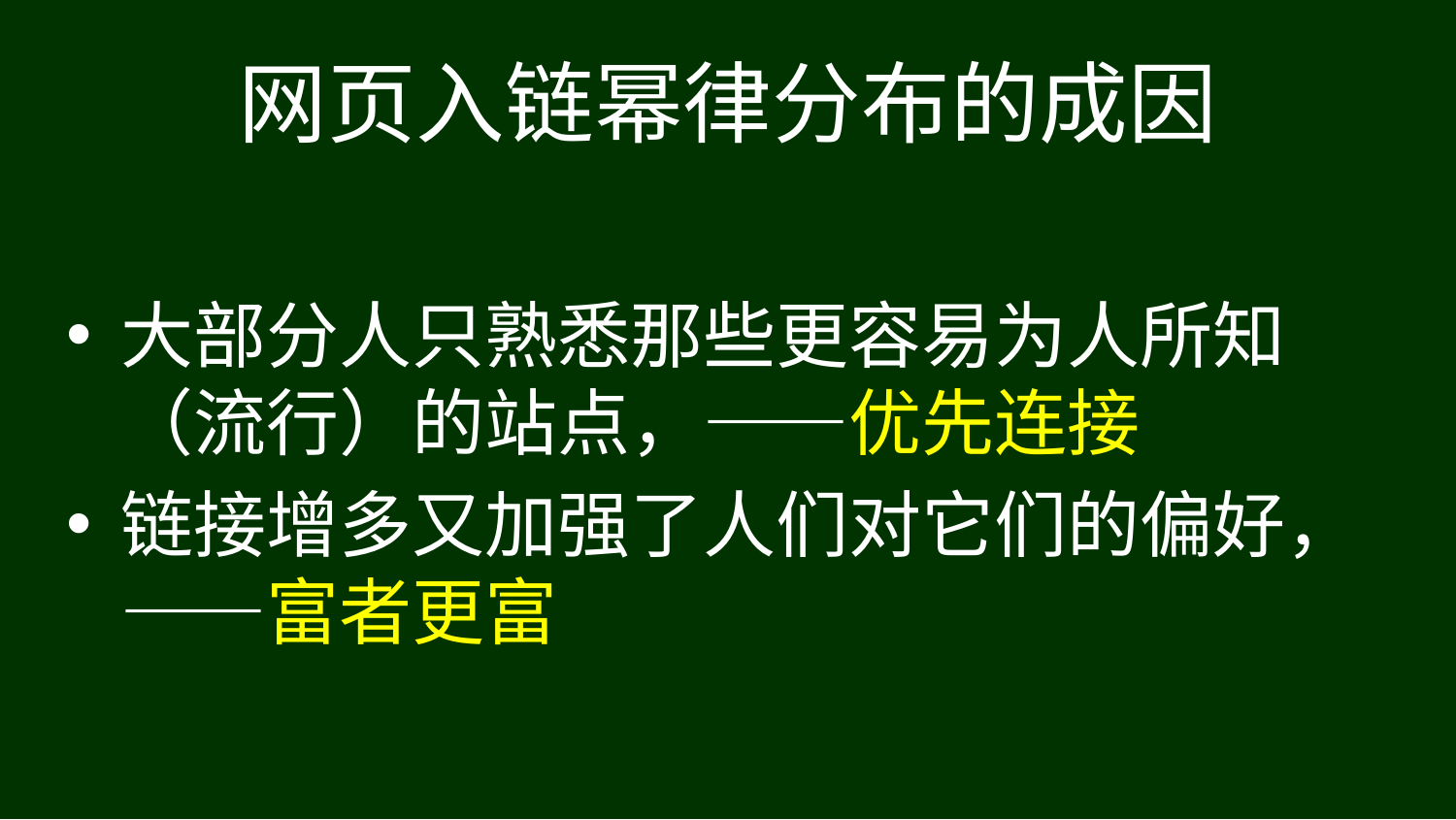

网页入链幂律分布的成因
大部分人只熟悉那些更容易为人所知（流行）的站点，——优先连接
链接增多又加强了人们对它们的偏好，——富者更富